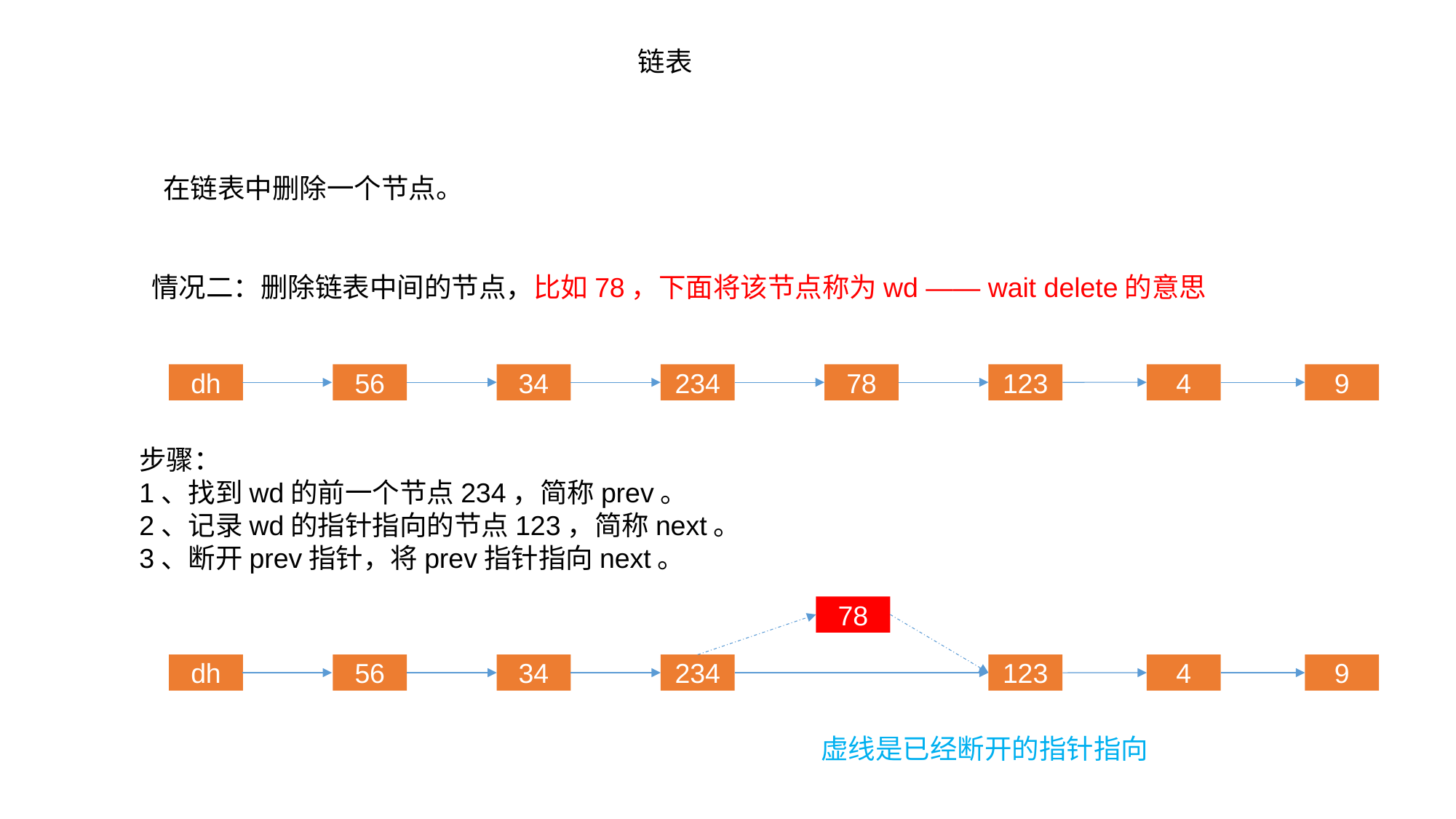

链表
在链表中删除一个节点。
情况二：删除链表中间的节点，比如78，下面将该节点称为wd —— wait delete的意思
dh
78
123
4
9
234
34
56
步骤：
1、找到wd的前一个节点234，简称prev。
2、记录wd的指针指向的节点123，简称next。
3、断开prev指针，将prev指针指向next。
78
dh
123
4
9
234
34
56
虚线是已经断开的指针指向